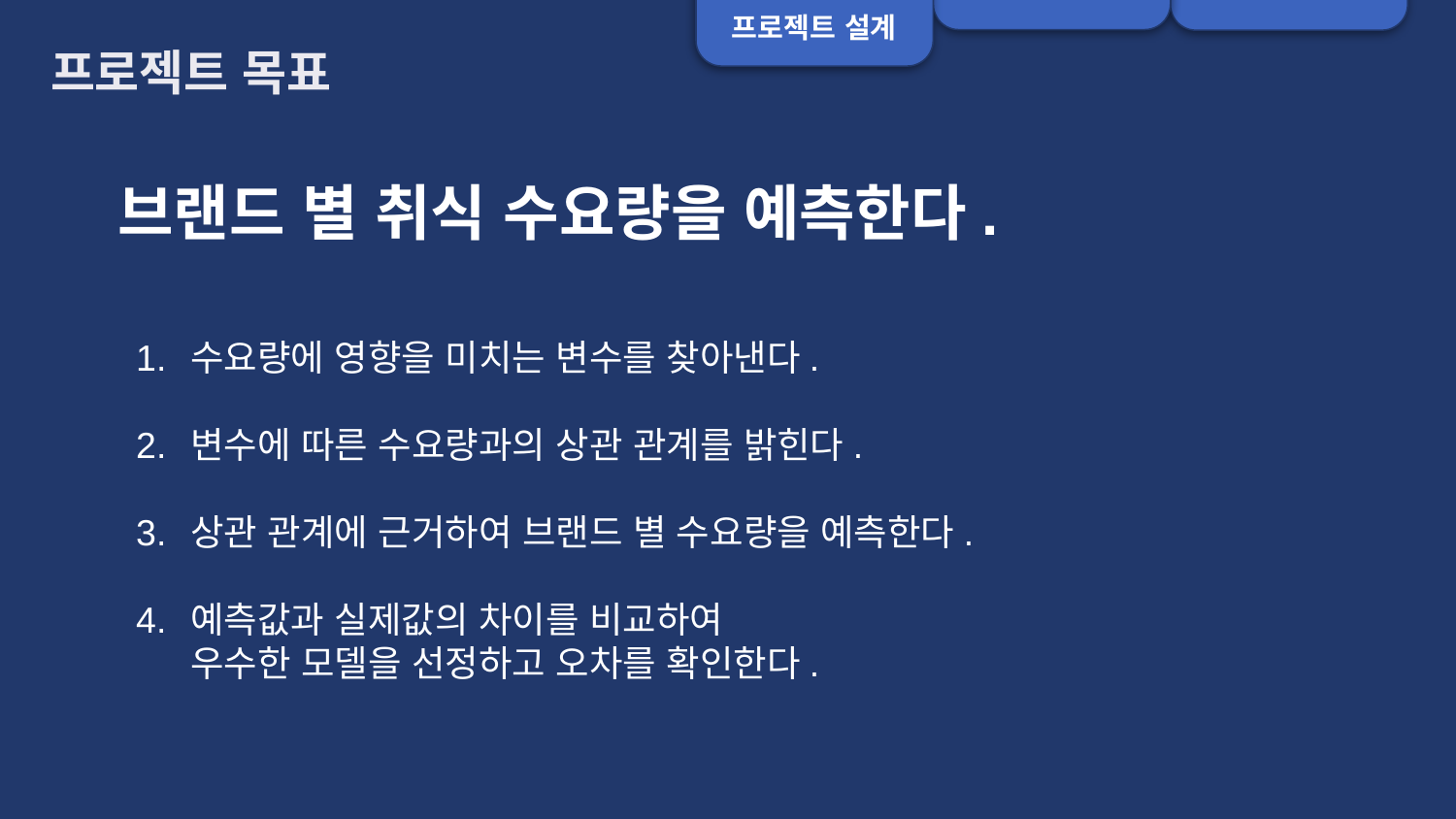

프로젝트 설계
프로젝트 목표
브랜드 별 취식 수요량을 예측한다.

수요량에 영향을 미치는 변수를 찾아낸다.

변수에 따른 수요량과의 상관 관계를 밝힌다.

상관 관계에 근거하여 브랜드 별 수요량을 예측한다.

예측값과 실제값의 차이를 비교하여
우수한 모델을 선정하고 오차를 확인한다.